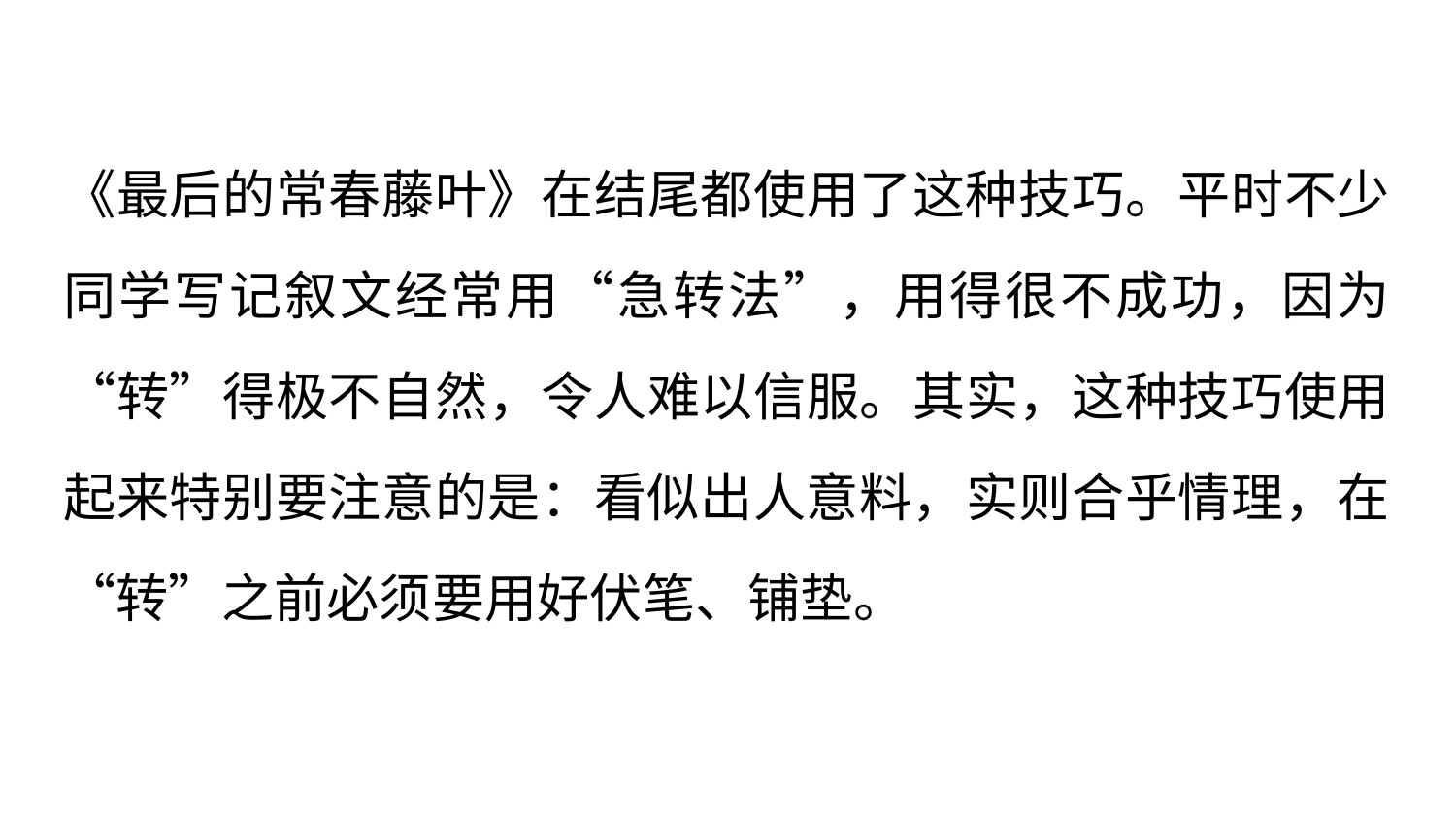

《最后的常春藤叶》在结尾都使用了这种技巧。平时不少同学写记叙文经常用“急转法”，用得很不成功，因为“转”得极不自然，令人难以信服。其实，这种技巧使用起来特别要注意的是：看似出人意料，实则合乎情理，在“转”之前必须要用好伏笔、铺垫。